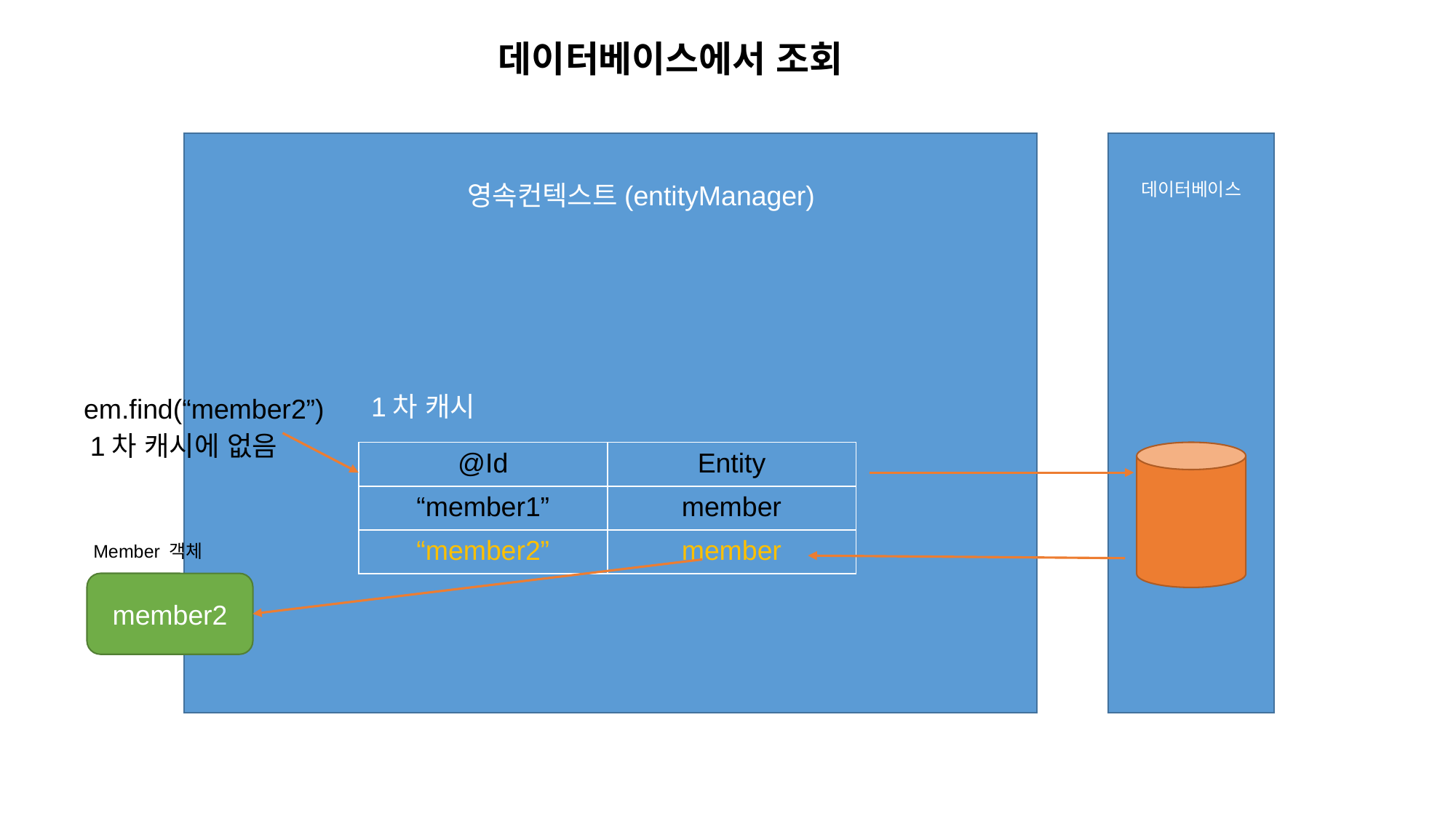

데이터베이스에서 조회

영속컨텍스트(entityManager)
데이터베이스
1차 캐시
em.find(“member2”)
1차 캐시에 없음
| @Id | Entity |
| --- | --- |
| “member1” | member |
| “member2” | member |

Member 객체
member2